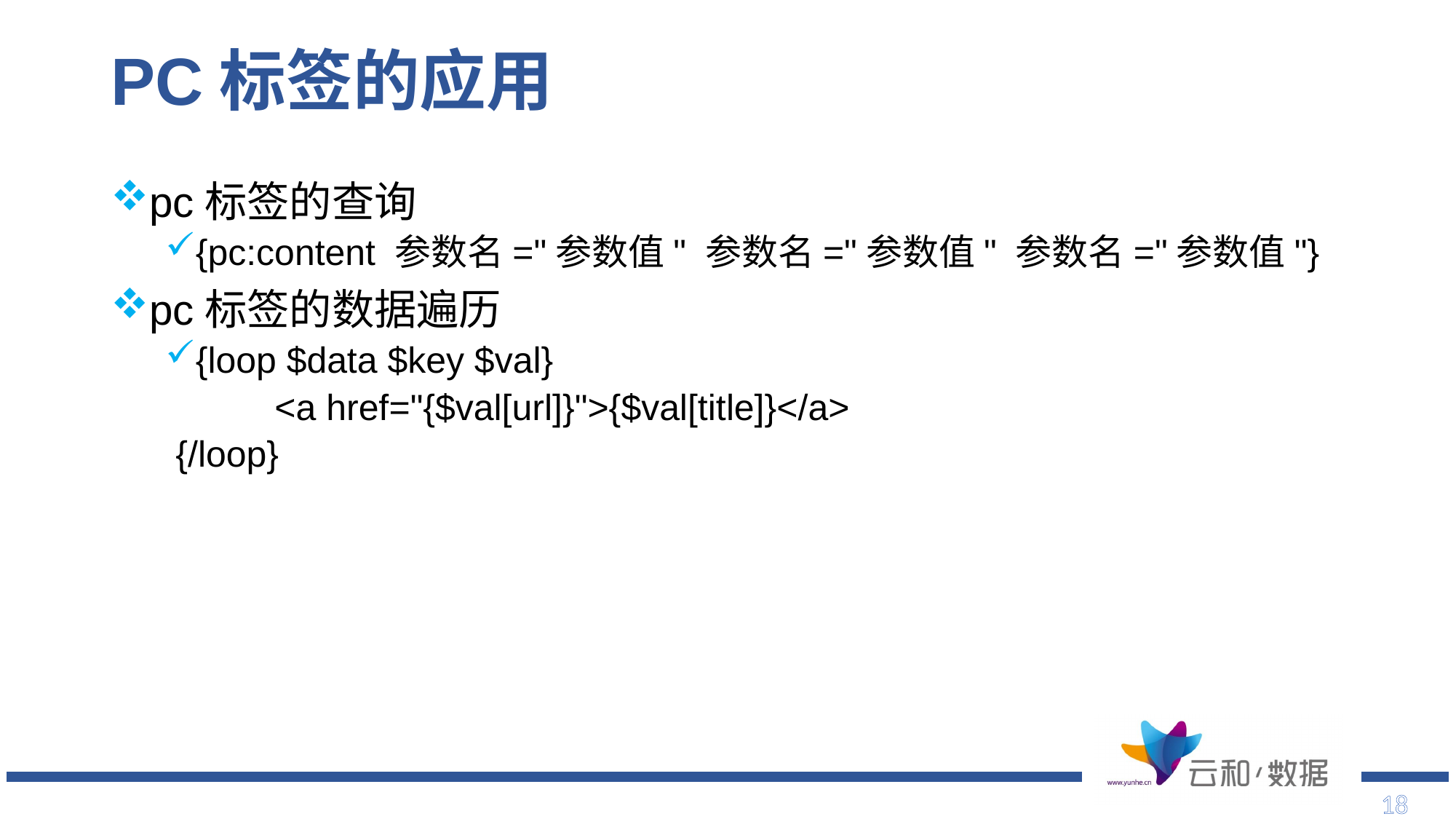

# PC标签的应用
pc标签的查询
{pc:content 参数名="参数值" 参数名="参数值" 参数名="参数值"}
pc标签的数据遍历
{loop $data $key $val}
	<a href="{$val[url]}">{$val[title]}</a>
 {/loop}